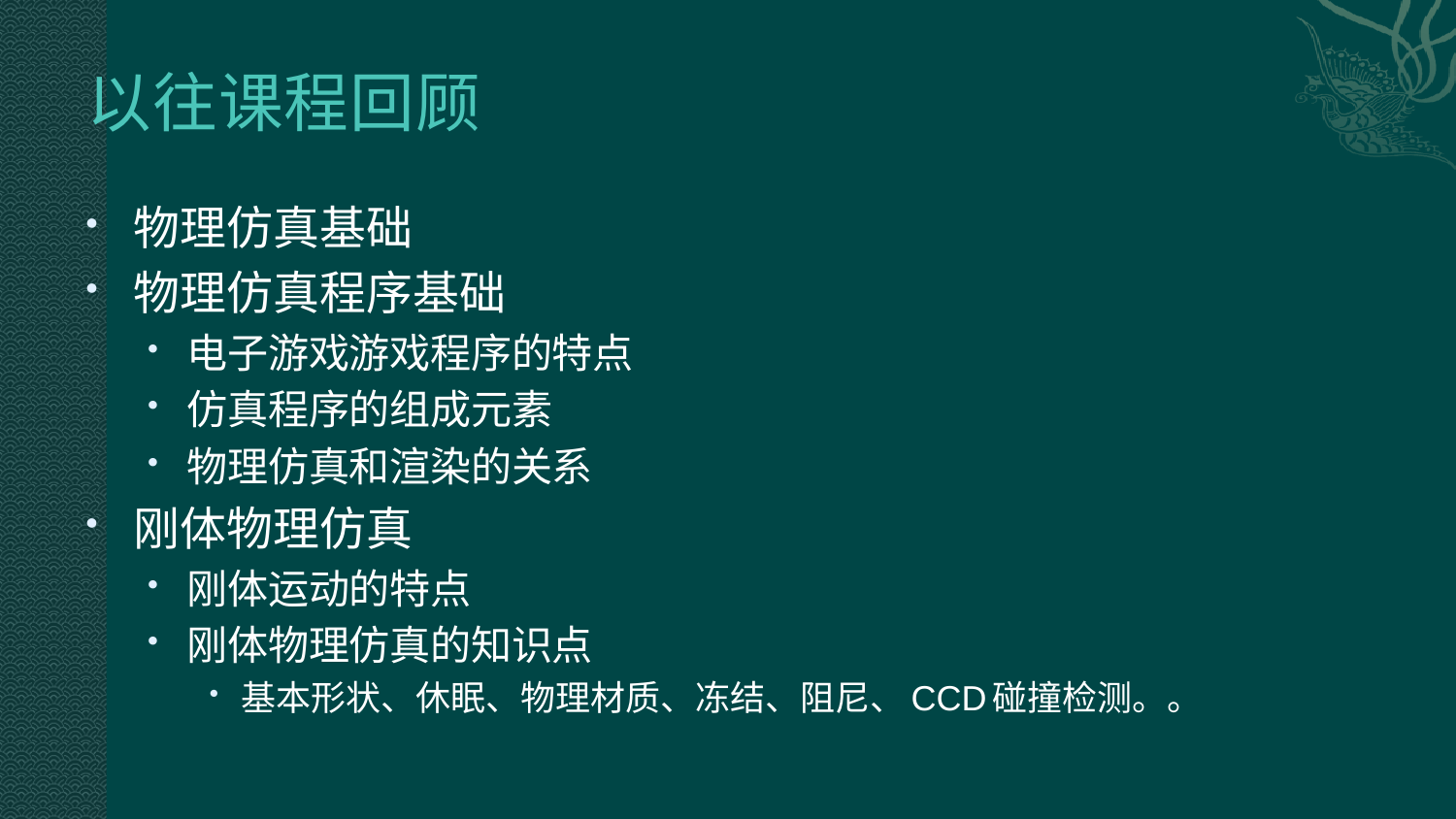

# 以往课程回顾
物理仿真基础
物理仿真程序基础
电子游戏游戏程序的特点
仿真程序的组成元素
物理仿真和渲染的关系
刚体物理仿真
刚体运动的特点
刚体物理仿真的知识点
基本形状、休眠、物理材质、冻结、阻尼、CCD碰撞检测。。